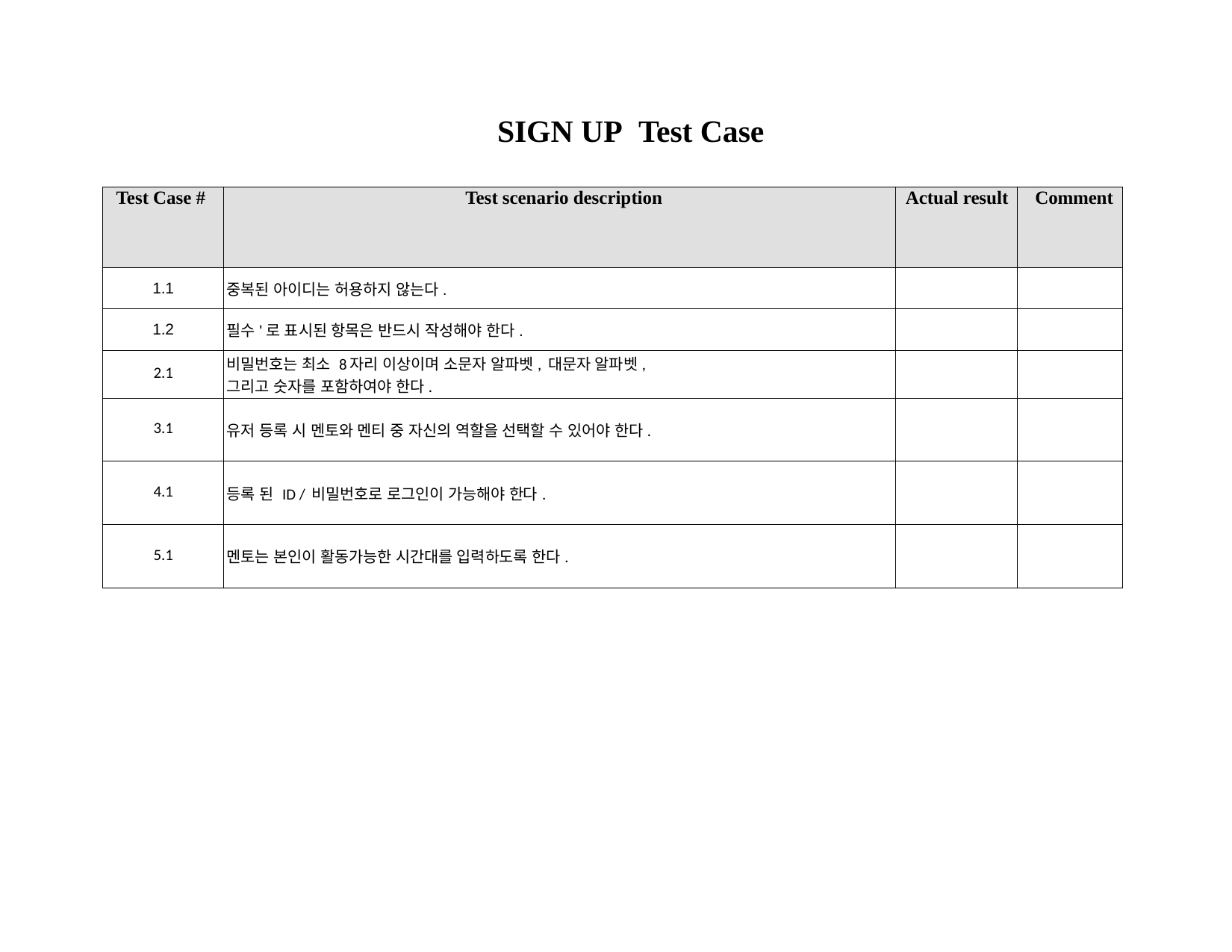

# SIGN UP  Test Case
| Test Case # | Test scenario description | Actual result | Comment |
| --- | --- | --- | --- |
| 1.1 | 중복된 아이디는 허용하지 않는다. |  |  |
| 1.2 | 필수'로 표시된 항목은 반드시 작성해야 한다. |  |  |
| 2.1 | 비밀번호는 최소 8자리 이상이며 소문자 알파벳, 대문자 알파벳, 그리고 숫자를 포함하여야 한다. |  |  |
| 3.1 | 유저 등록 시 멘토와 멘티 중 자신의 역할을 선택할 수 있어야 한다. |  |  |
| 4.1 | 등록 된 ID / 비밀번호로 로그인이 가능해야 한다. |  |  |
| 5.1 | 멘토는 본인이 활동가능한 시간대를 입력하도록 한다. |  |  |